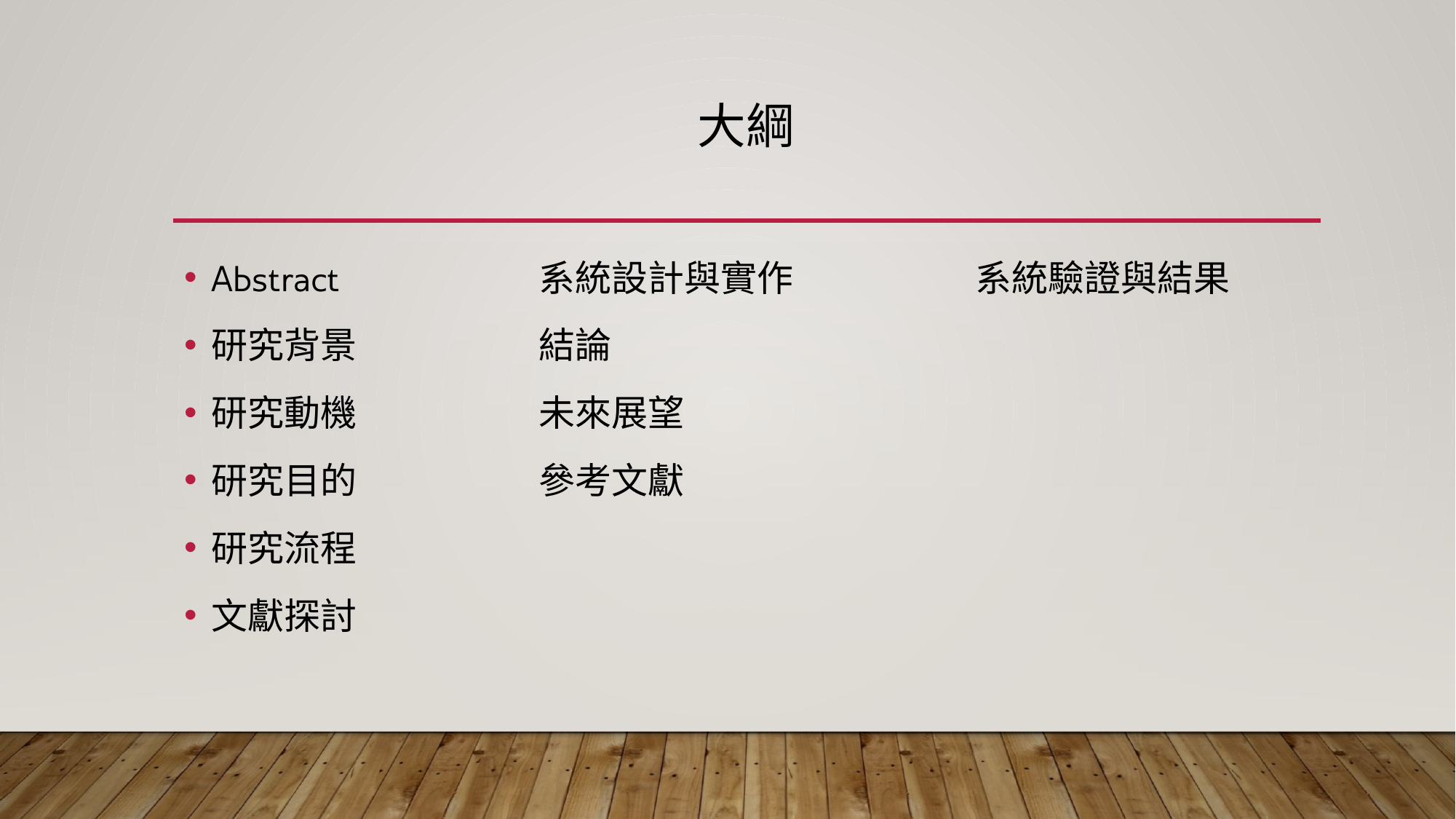

# 大綱
Abstract		系統設計與實作		系統驗證與結果
研究背景		結論
研究動機		未來展望
研究目的		參考文獻
研究流程
文獻探討